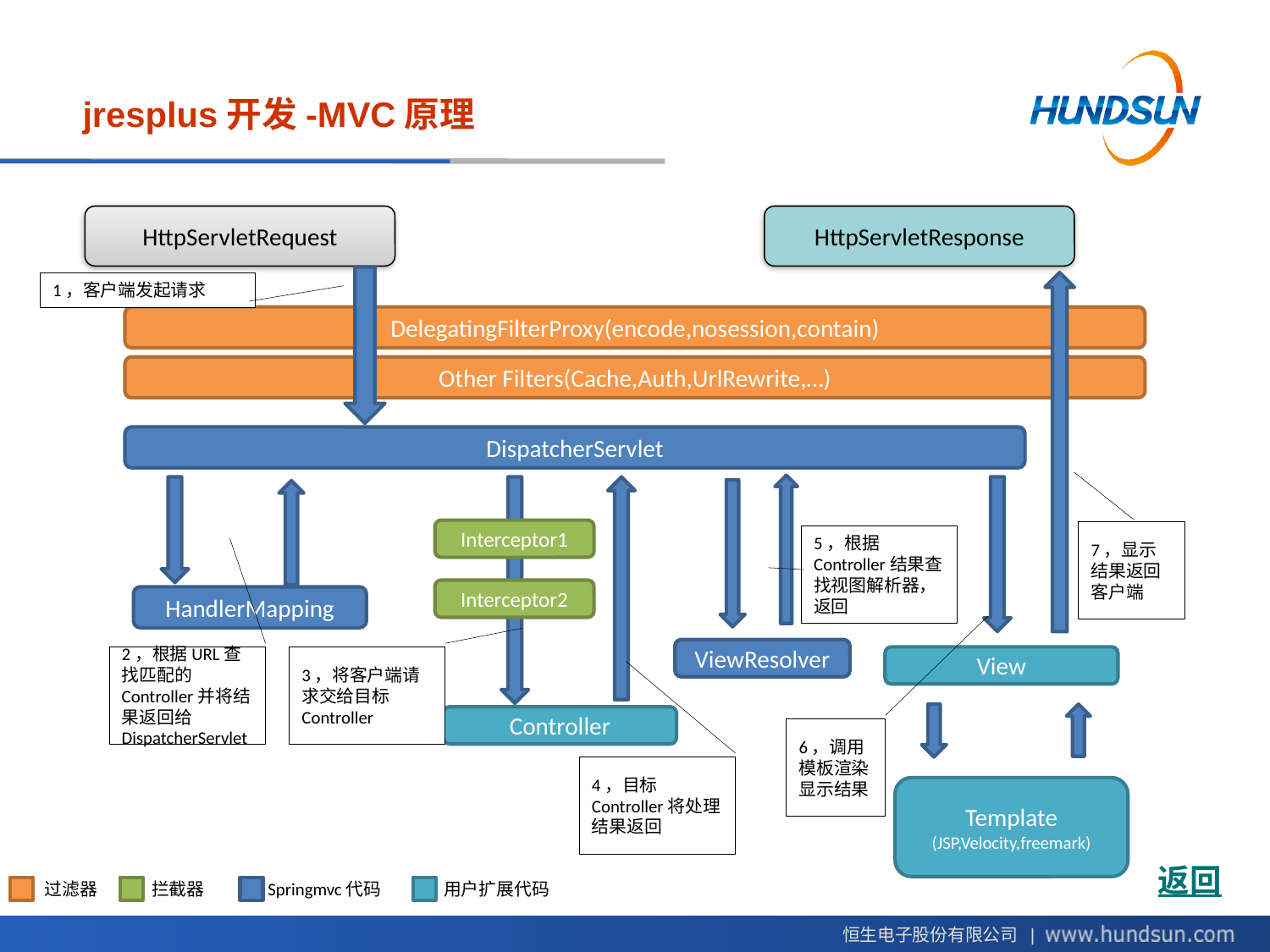

# jresplus开发-MVC原理
HttpServletRequest
HttpServletResponse

1，客户端发起请求

DelegatingFilterProxy(encode,nosession,contain)
Other Filters(Cache,Auth,UrlRewrite,…)
DispatcherServlet

Interceptor1
7，显示结果返回客户端
5，根据Controller结果查找视图解析器，返回
Interceptor2
HandlerMapping
ViewResolver
2，根据URL查找匹配的Controller并将结果返回给DispatcherServlet
3，将客户端请求交给目标Controller
View

Controller
6，调用模板渲染显示结果
4，目标Controller将处理结果返回
Template
(JSP,Velocity,freemark)
返回
过滤器
拦截器
Springmvc代码
用户扩展代码